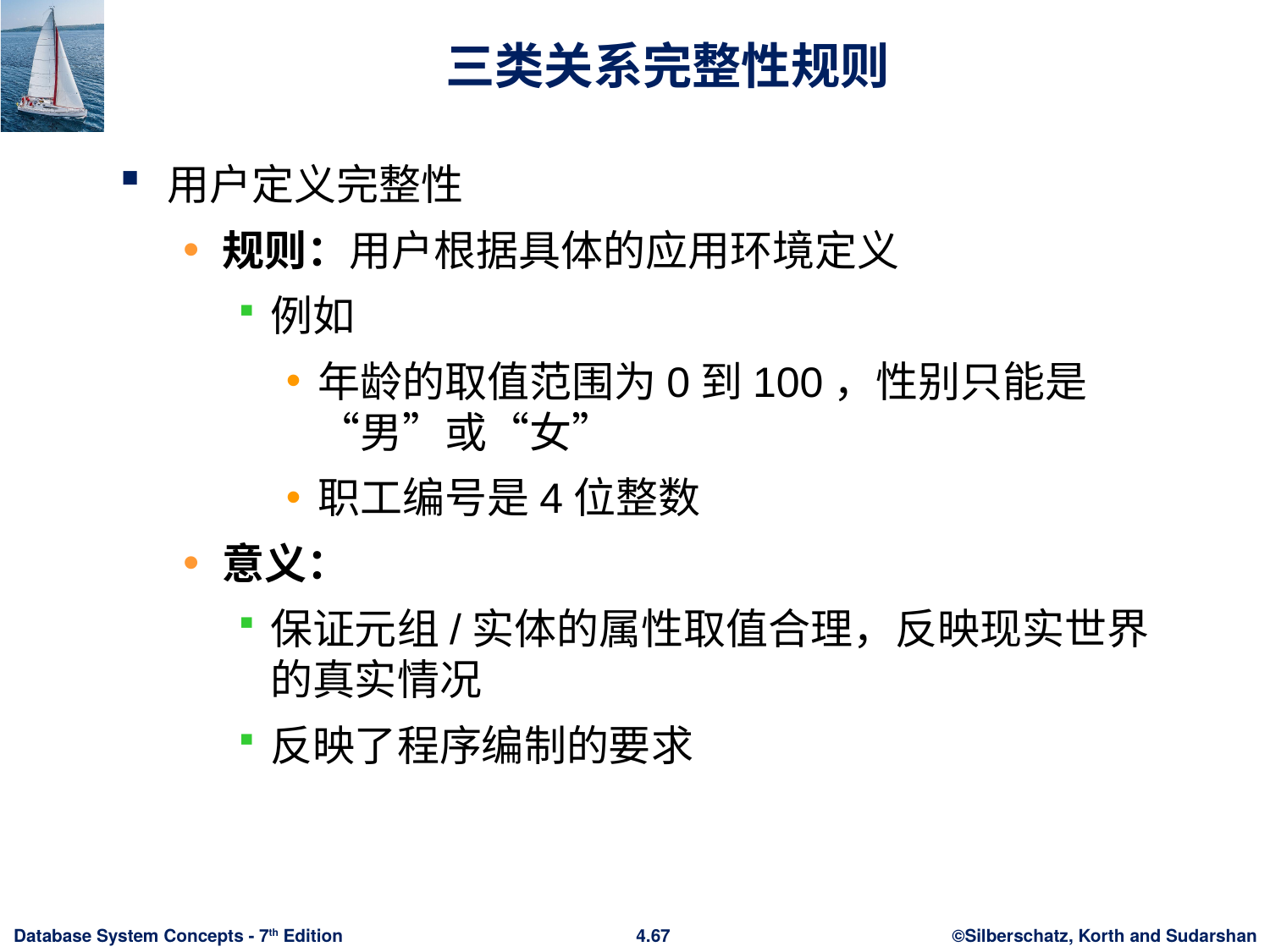

# 三类关系完整性规则
用户定义完整性
规则：用户根据具体的应用环境定义
例如
年龄的取值范围为0到100，性别只能是“男”或“女”
职工编号是4位整数
意义：
保证元组/实体的属性取值合理，反映现实世界的真实情况
反映了程序编制的要求